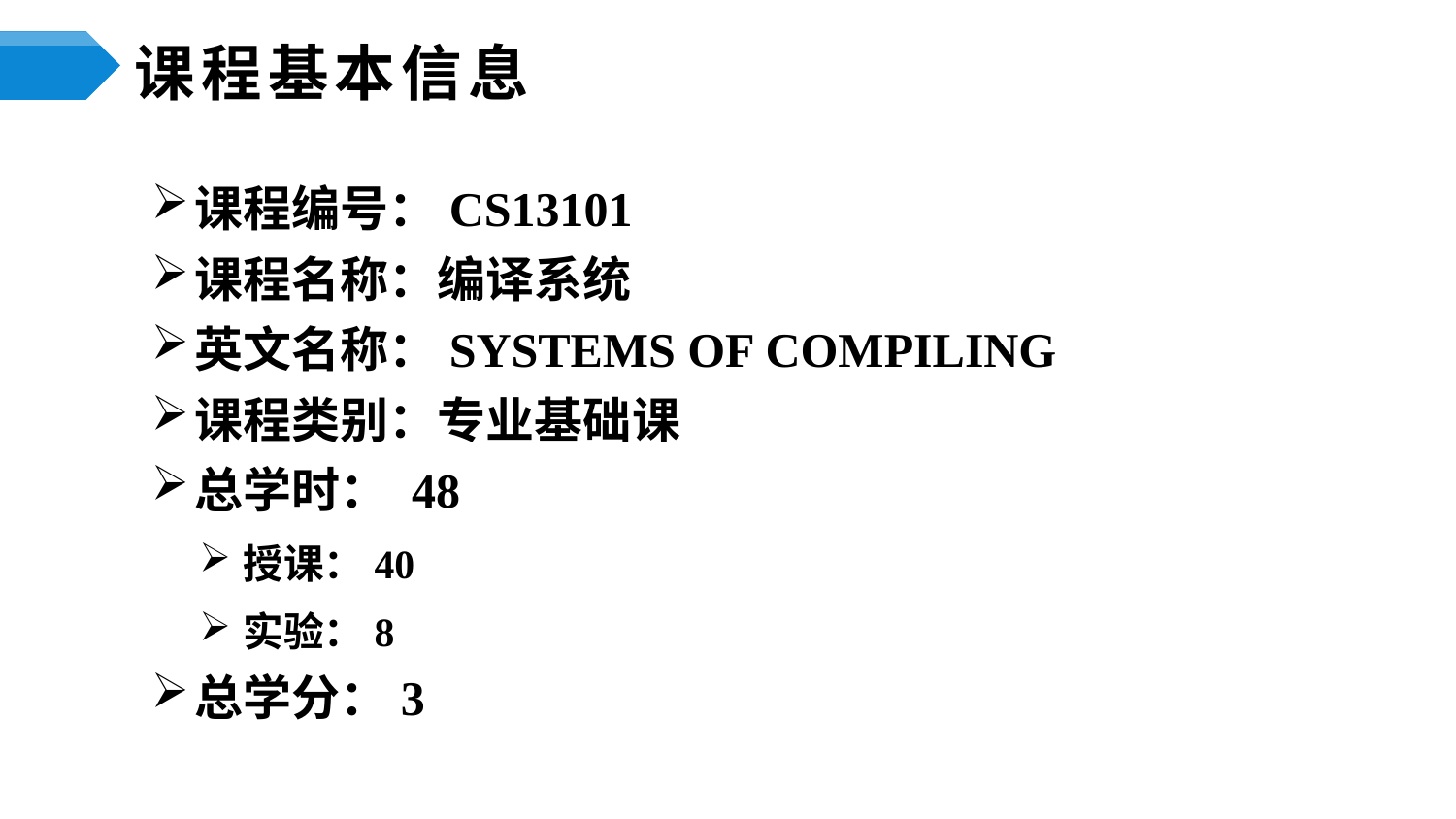

# 课程基本信息
课程编号：CS13101
课程名称：编译系统
英文名称：SYSTEMS OF COMPILING
课程类别：专业基础课
总学时： 48
授课：40
实验：8
总学分：3